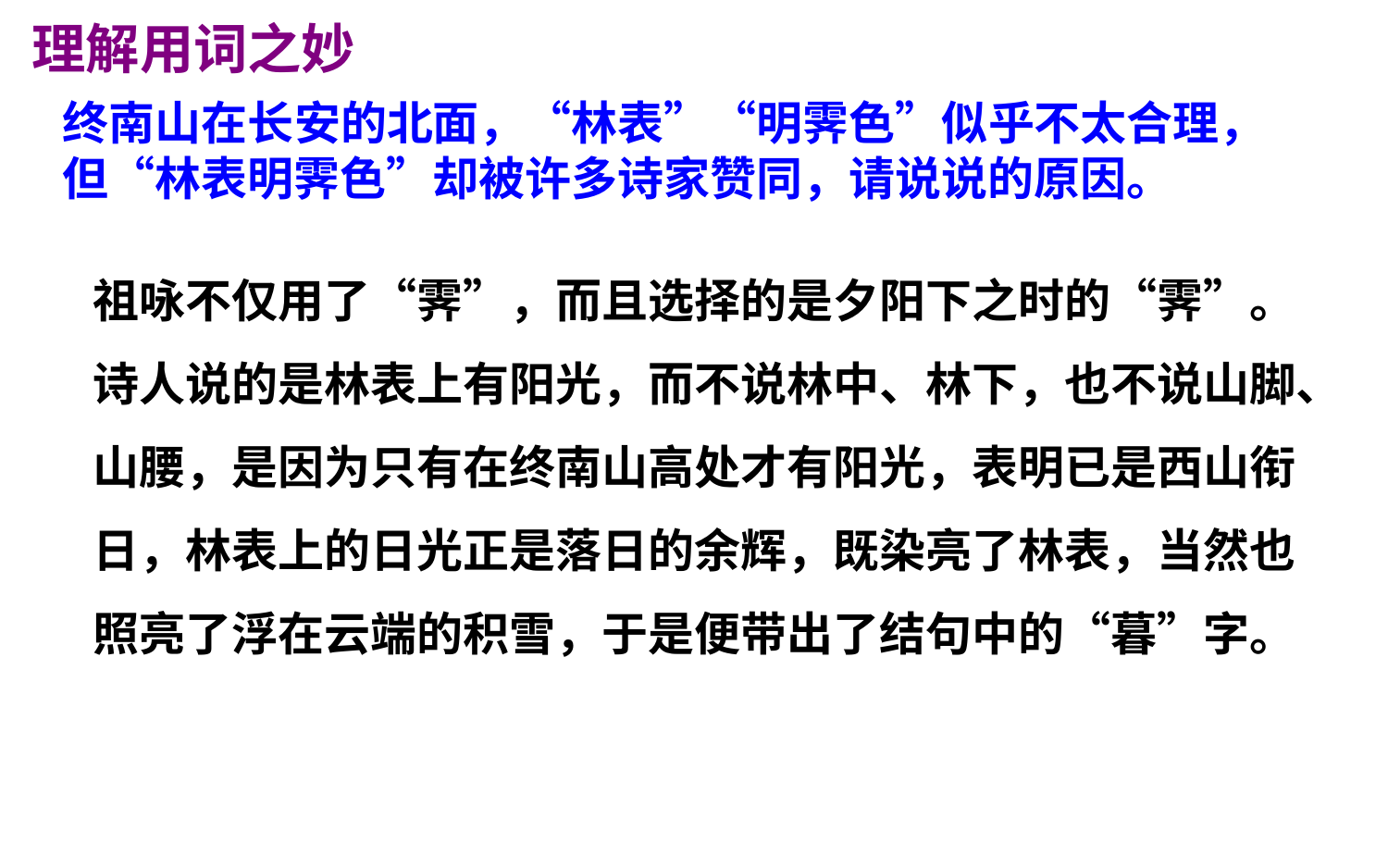

理解用词之妙
终南山在长安的北面，“林表”“明霁色”似乎不太合理，但“林表明霁色”却被许多诗家赞同，请说说的原因。
祖咏不仅用了“霁”，而且选择的是夕阳下之时的“霁”。诗人说的是林表上有阳光，而不说林中、林下，也不说山脚、山腰，是因为只有在终南山高处才有阳光，表明已是西山衔日，林表上的日光正是落日的余辉，既染亮了林表，当然也照亮了浮在云端的积雪，于是便带出了结句中的“暮”字。